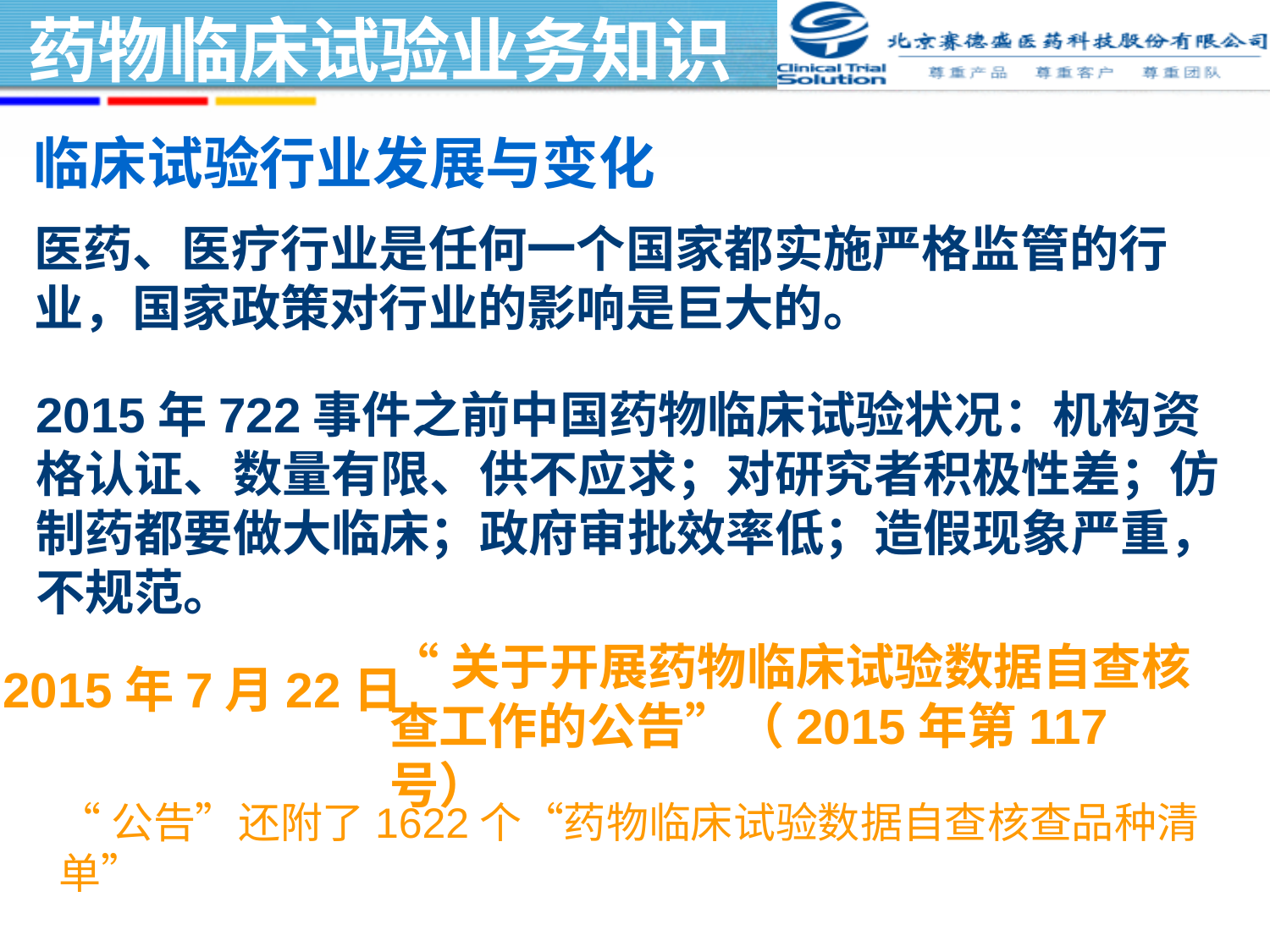

临床试验行业发展与变化
医药、医疗行业是任何一个国家都实施严格监管的行业，国家政策对行业的影响是巨大的。
2015年722事件之前中国药物临床试验状况：机构资格认证、数量有限、供不应求；对研究者积极性差；仿制药都要做大临床；政府审批效率低；造假现象严重，不规范。
“关于开展药物临床试验数据自查核查工作的公告”（2015年第117号）
2015年7月22日
“公告”还附了1622个“药物临床试验数据自查核查品种清单”